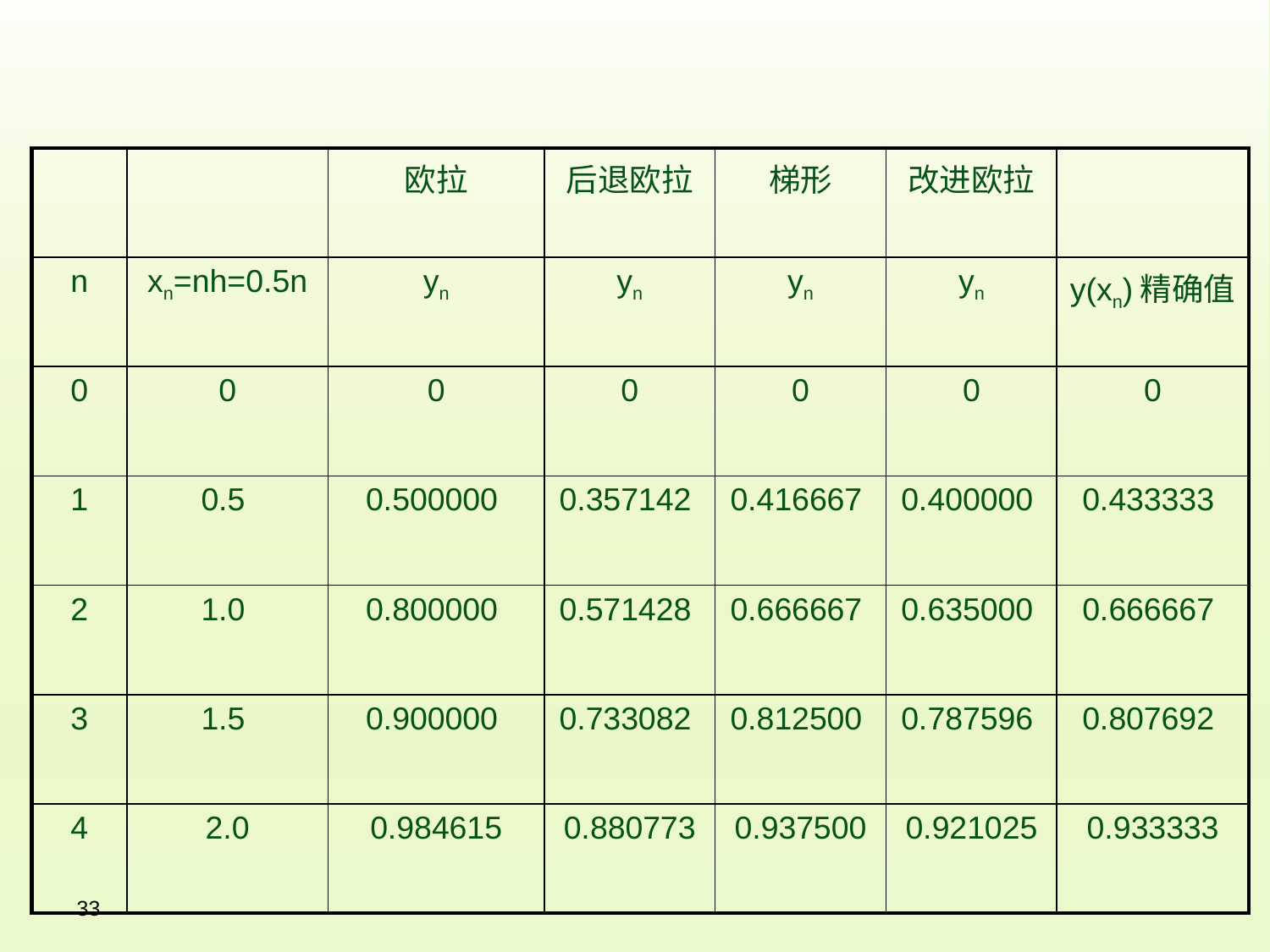

|  |  | 欧拉 | 后退欧拉 | 梯形 | 改进欧拉 |  |
| --- | --- | --- | --- | --- | --- | --- |
| n | xn=nh=0.5n | yn | yn | yn | yn | y(xn)精确值 |
| 0 | 0 | 0 | 0 | 0 | 0 | 0 |
| 1 | 0.5 | 0.500000 | 0.357142 | 0.416667 | 0.400000 | 0.433333 |
| 2 | 1.0 | 0.800000 | 0.571428 | 0.666667 | 0.635000 | 0.666667 |
| 3 | 1.5 | 0.900000 | 0.733082 | 0.812500 | 0.787596 | 0.807692 |
| 4 | 2.0 | 0.984615 | 0.880773 | 0.937500 | 0.921025 | 0.933333 |
33